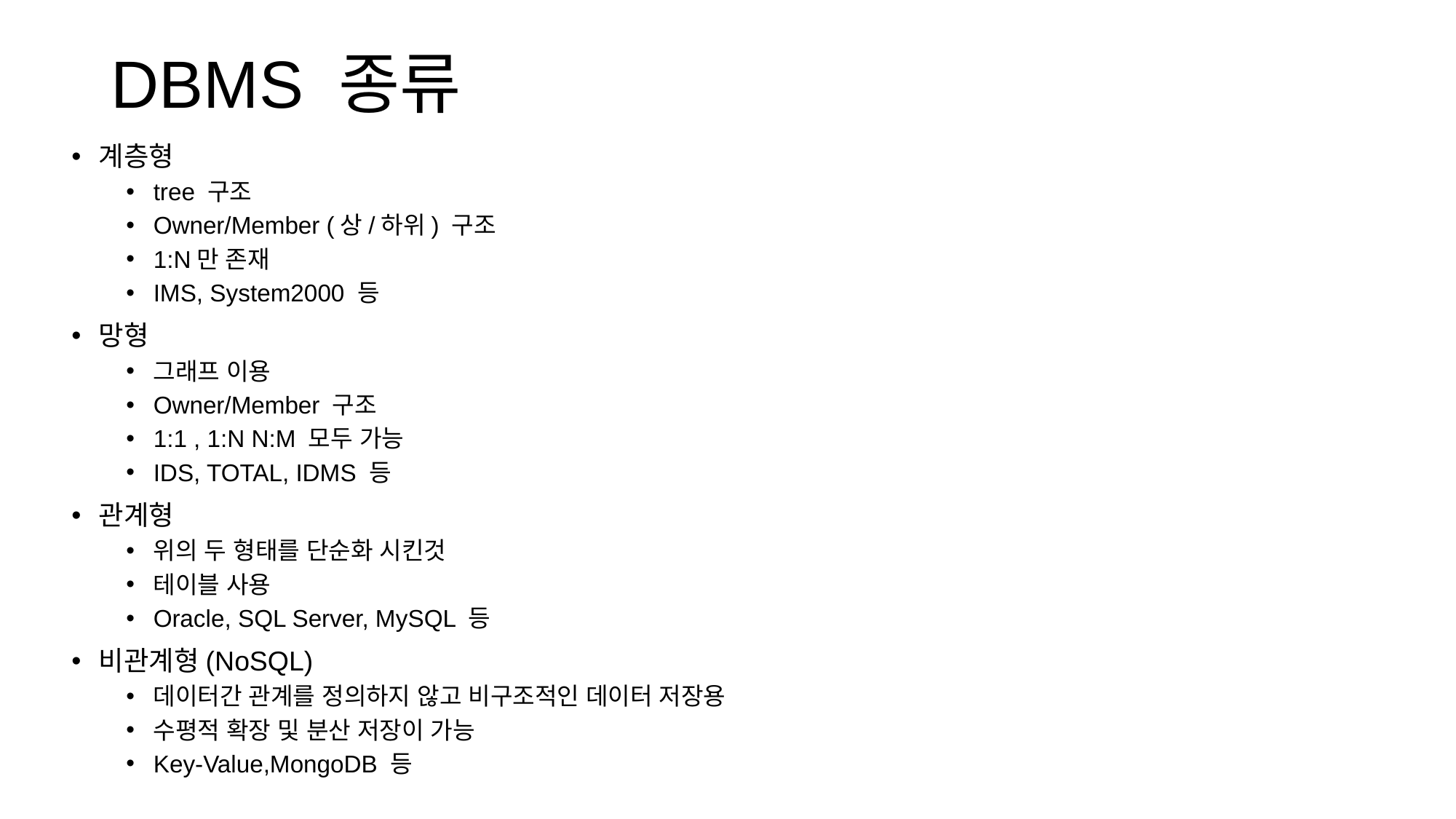

# DBMS 종류

계층형
tree 구조
Owner/Member (상/하위) 구조
1:N만 존재
IMS, System2000 등
망형
그래프 이용
Owner/Member 구조
1:1 , 1:N N:M 모두 가능
IDS, TOTAL, IDMS 등
관계형
위의 두 형태를 단순화 시킨것
테이블 사용
Oracle, SQL Server, MySQL 등
비관계형(NoSQL)
데이터간 관계를 정의하지 않고 비구조적인 데이터 저장용
수평적 확장 및 분산 저장이 가능
Key-Value,MongoDB 등